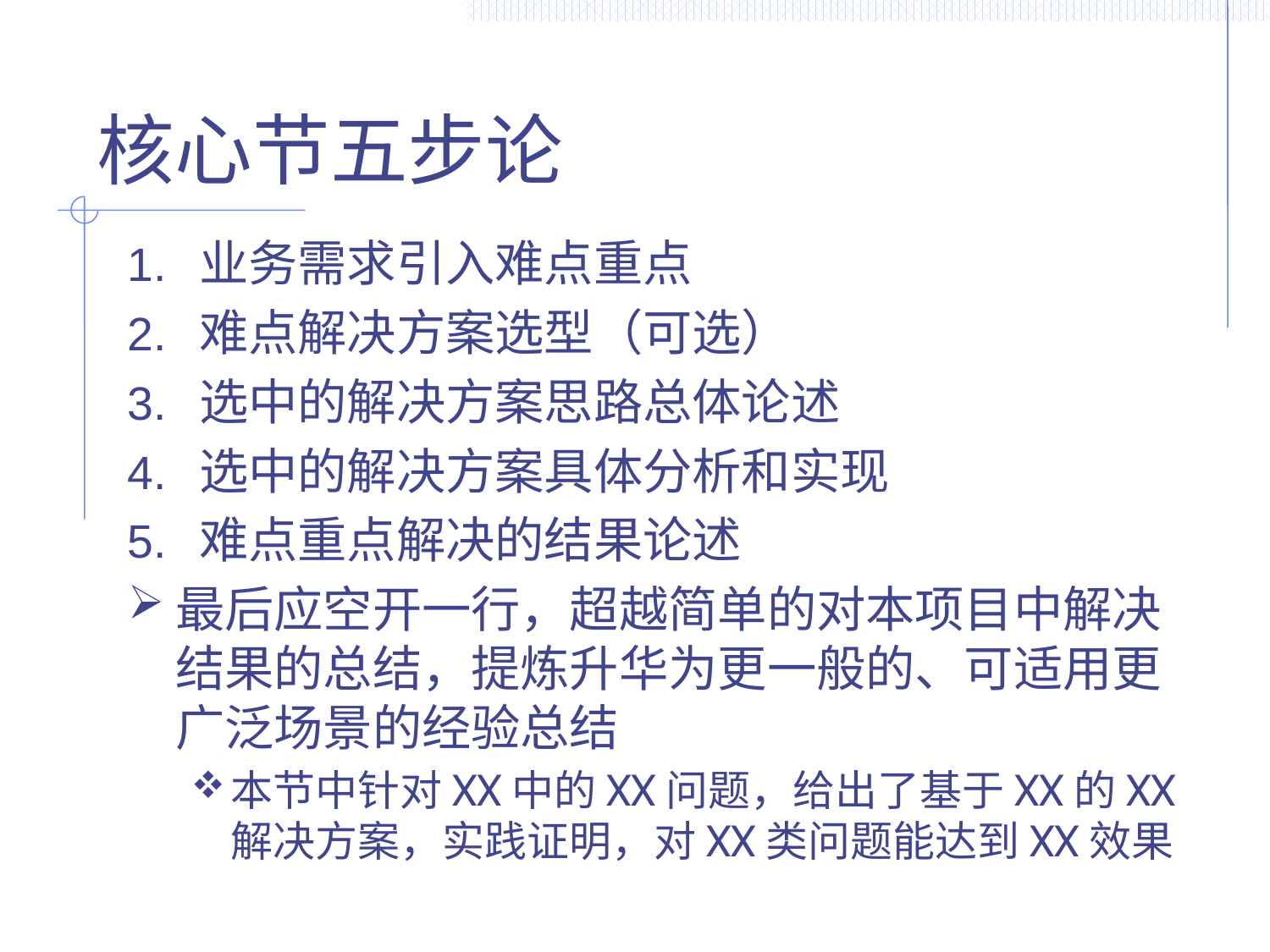

# 核心节五步论
业务需求引入难点重点
难点解决方案选型（可选）
选中的解决方案思路总体论述
选中的解决方案具体分析和实现
难点重点解决的结果论述
最后应空开一行，超越简单的对本项目中解决结果的总结，提炼升华为更一般的、可适用更广泛场景的经验总结
本节中针对XX中的XX问题，给出了基于XX的XX解决方案，实践证明，对XX类问题能达到XX效果